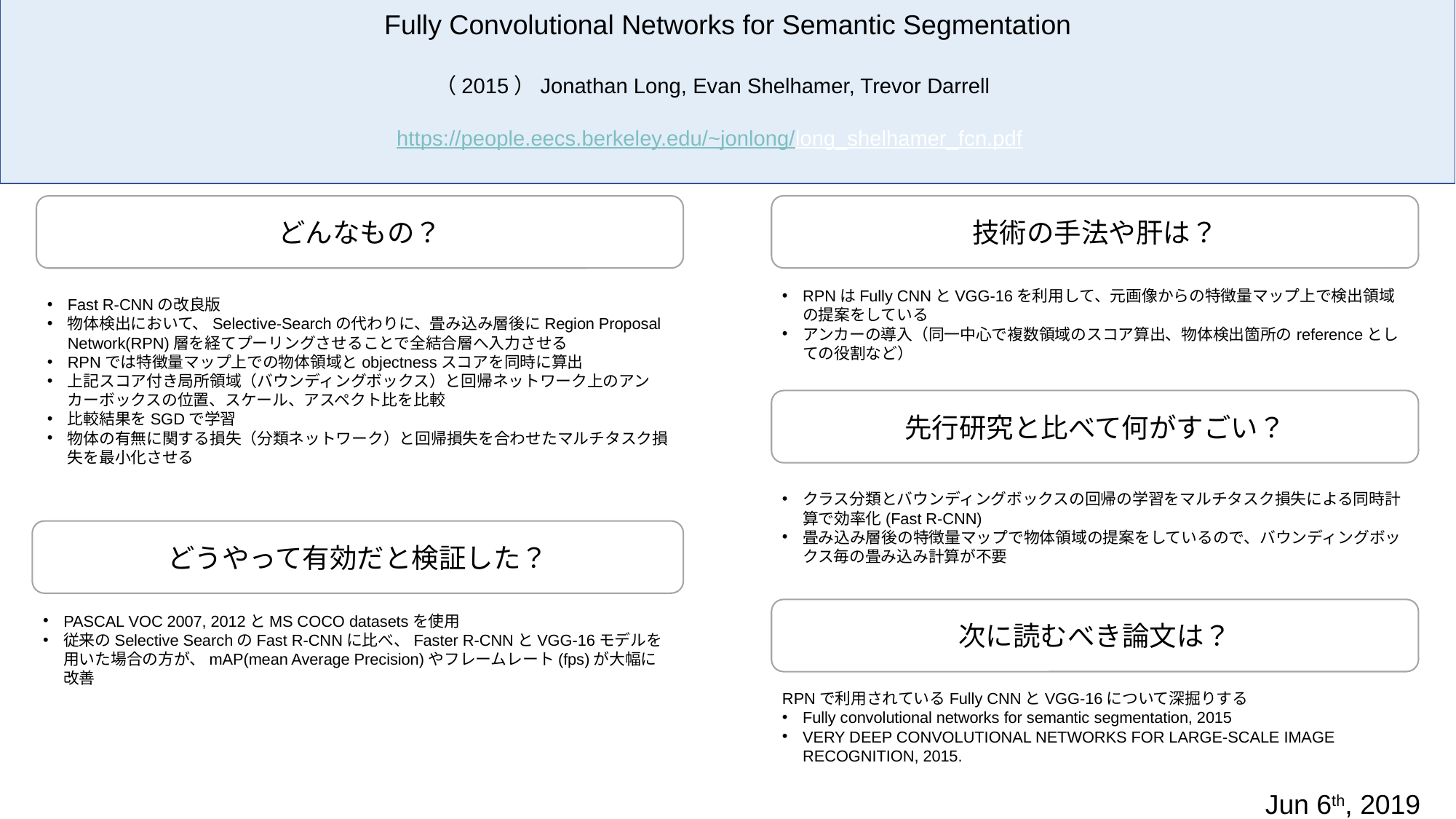

Fully Convolutional Networks for Semantic Segmentation
（2015）Jonathan Long, Evan Shelhamer, Trevor Darrell
https://people.eecs.berkeley.edu/~jonlong/long_shelhamer_fcn.pdf
技術の手法や肝は？
どんなもの？
RPNはFully CNNとVGG-16を利用して、元画像からの特徴量マップ上で検出領域の提案をしている
アンカーの導入（同一中心で複数領域のスコア算出、物体検出箇所のreferenceとしての役割など）
Fast R-CNNの改良版
物体検出において、Selective-Searchの代わりに、畳み込み層後にRegion Proposal Network(RPN)層を経てプーリングさせることで全結合層へ入力させる
RPNでは特徴量マップ上での物体領域とobjectnessスコアを同時に算出
上記スコア付き局所領域（バウンディングボックス）と回帰ネットワーク上のアンカーボックスの位置、スケール、アスペクト比を比較
比較結果をSGDで学習
物体の有無に関する損失（分類ネットワーク）と回帰損失を合わせたマルチタスク損失を最小化させる
先行研究と比べて何がすごい？
クラス分類とバウンディングボックスの回帰の学習をマルチタスク損失による同時計算で効率化(Fast R-CNN)
畳み込み層後の特徴量マップで物体領域の提案をしているので、バウンディングボックス毎の畳み込み計算が不要
どうやって有効だと検証した？
次に読むべき論文は？
PASCAL VOC 2007, 2012とMS COCO datasetsを使用
従来のSelective SearchのFast R-CNNに比べ、Faster R-CNNとVGG-16モデルを用いた場合の方が、mAP(mean Average Precision)やフレームレート(fps)が大幅に改善
RPNで利用されているFully CNNとVGG-16について深掘りする
Fully convolutional networks for semantic segmentation, 2015
VERY DEEP CONVOLUTIONAL NETWORKS FOR LARGE-SCALE IMAGE RECOGNITION, 2015.
Jun 6th, 2019